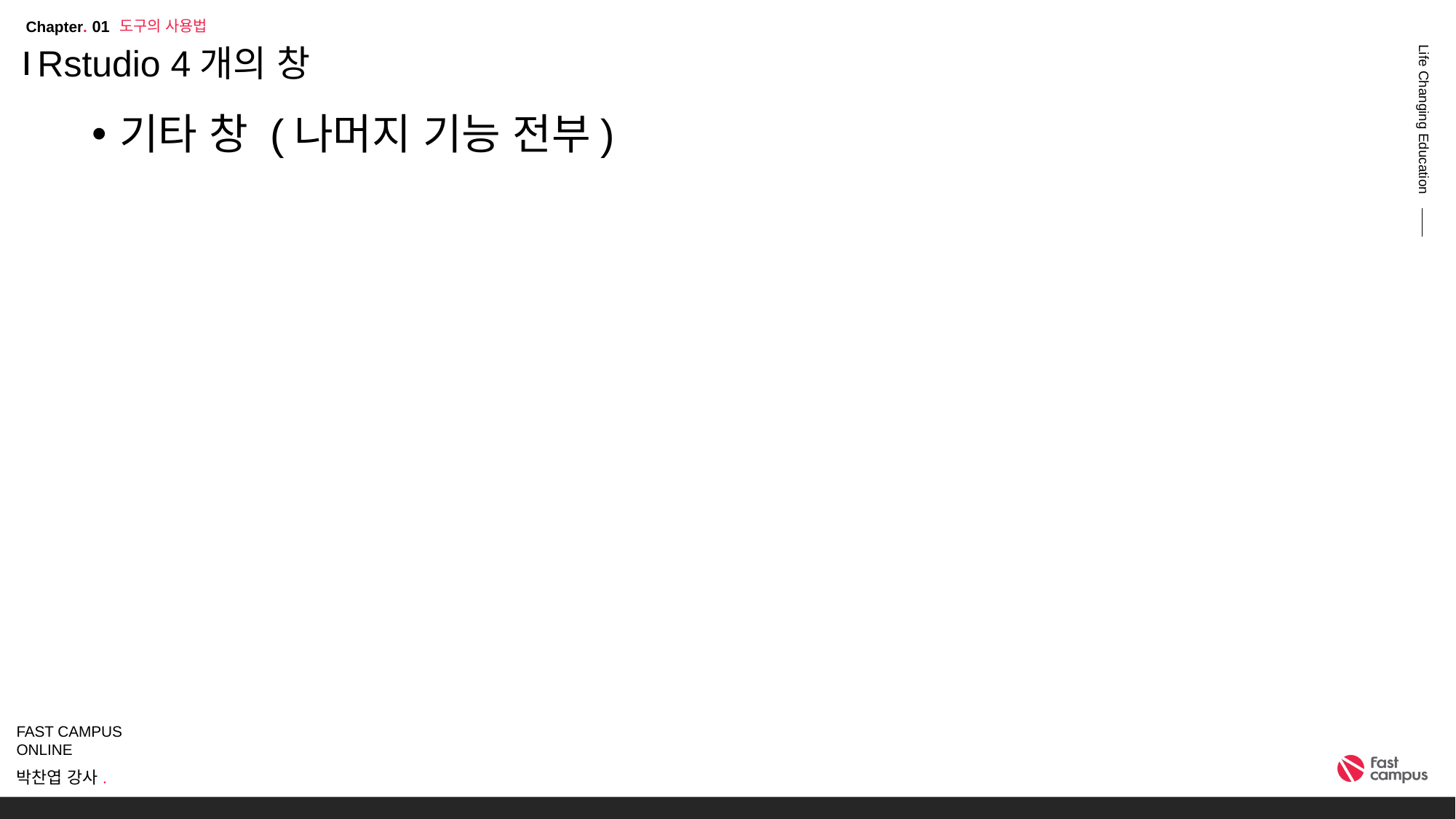

도구의 사용법
01
# Rstudio 4개의 창
기타 창 (나머지 기능 전부)